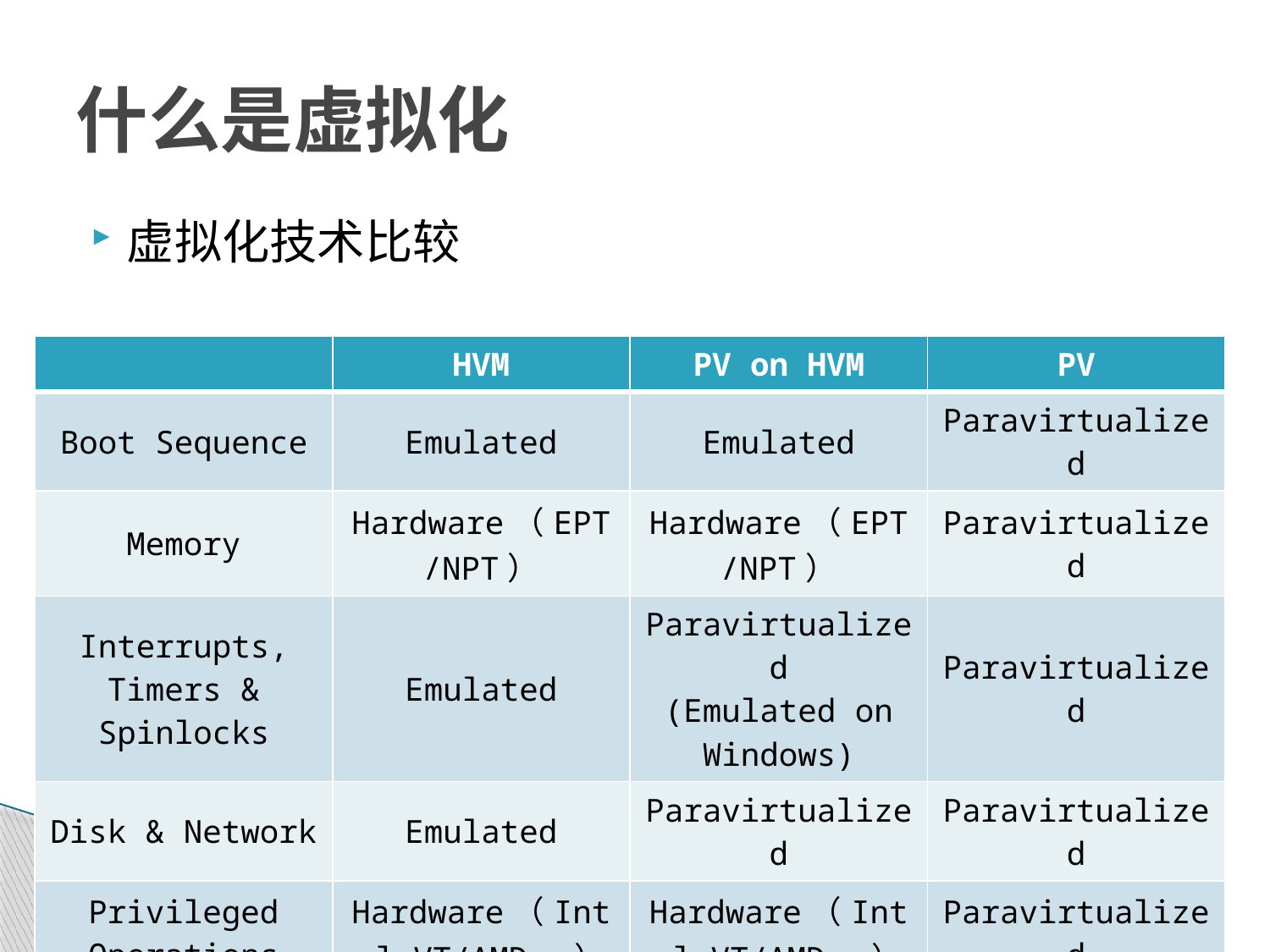

# 什么是虚拟化
虚拟化技术比较

|  | HVM | PV on HVM | PV |
| --- | --- | --- | --- |
| Boot Sequence | Emulated | Emulated | Paravirtualized |
| Memory | Hardware（EPT/NPT） | Hardware（EPT/NPT） | Paravirtualized |
| Interrupts, Timers & Spinlocks | Emulated | Paravirtualized (Emulated on Windows) | Paravirtualized |
| Disk & Network | Emulated | Paravirtualized | Paravirtualized |
| Privileged Operations | Hardware（Intel VT/AMD-v） | Hardware（Intel VT/AMD-v） | Paravirtualized |